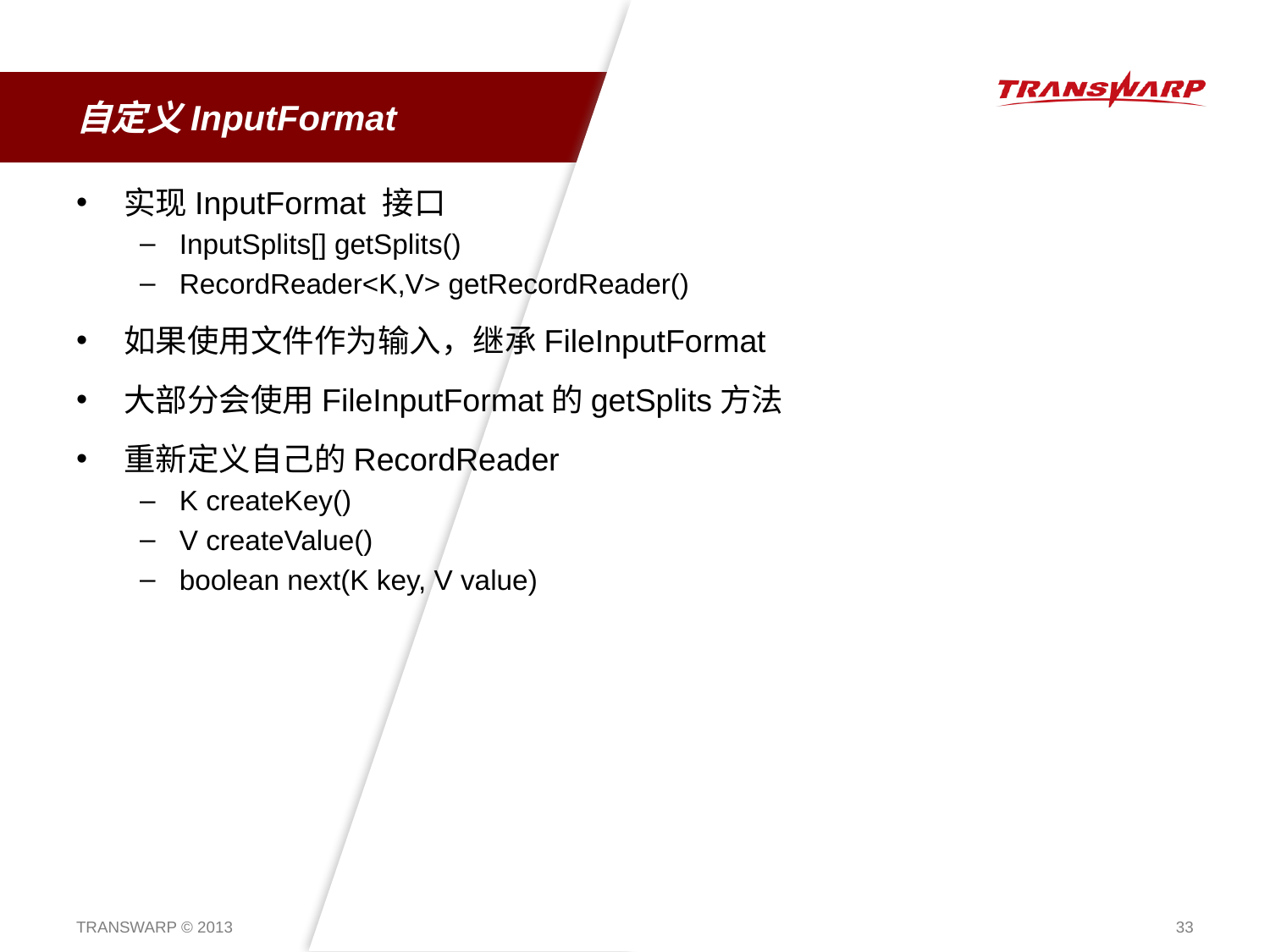

# 自定义InputFormat
实现InputFormat 接口
InputSplits[] getSplits()
RecordReader<K,V> getRecordReader()
如果使用文件作为输入，继承FileInputFormat
大部分会使用FileInputFormat的getSplits方法
重新定义自己的RecordReader
K createKey()
V createValue()
boolean next(K key, V value)

TRANSWARP © 2013
33